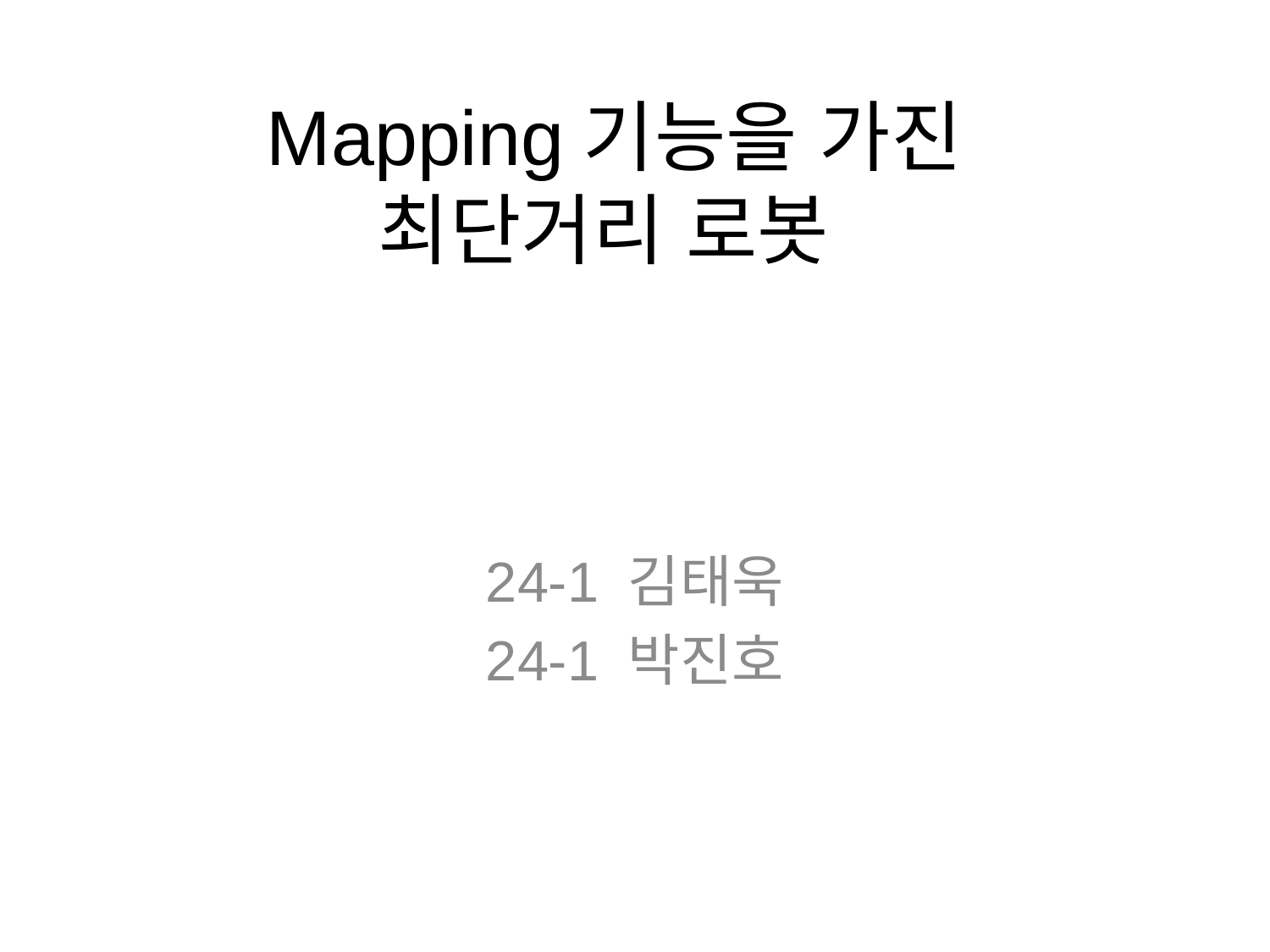

# Mapping기능을 가진 최단거리 로봇
24-1 김태욱
24-1 박진호